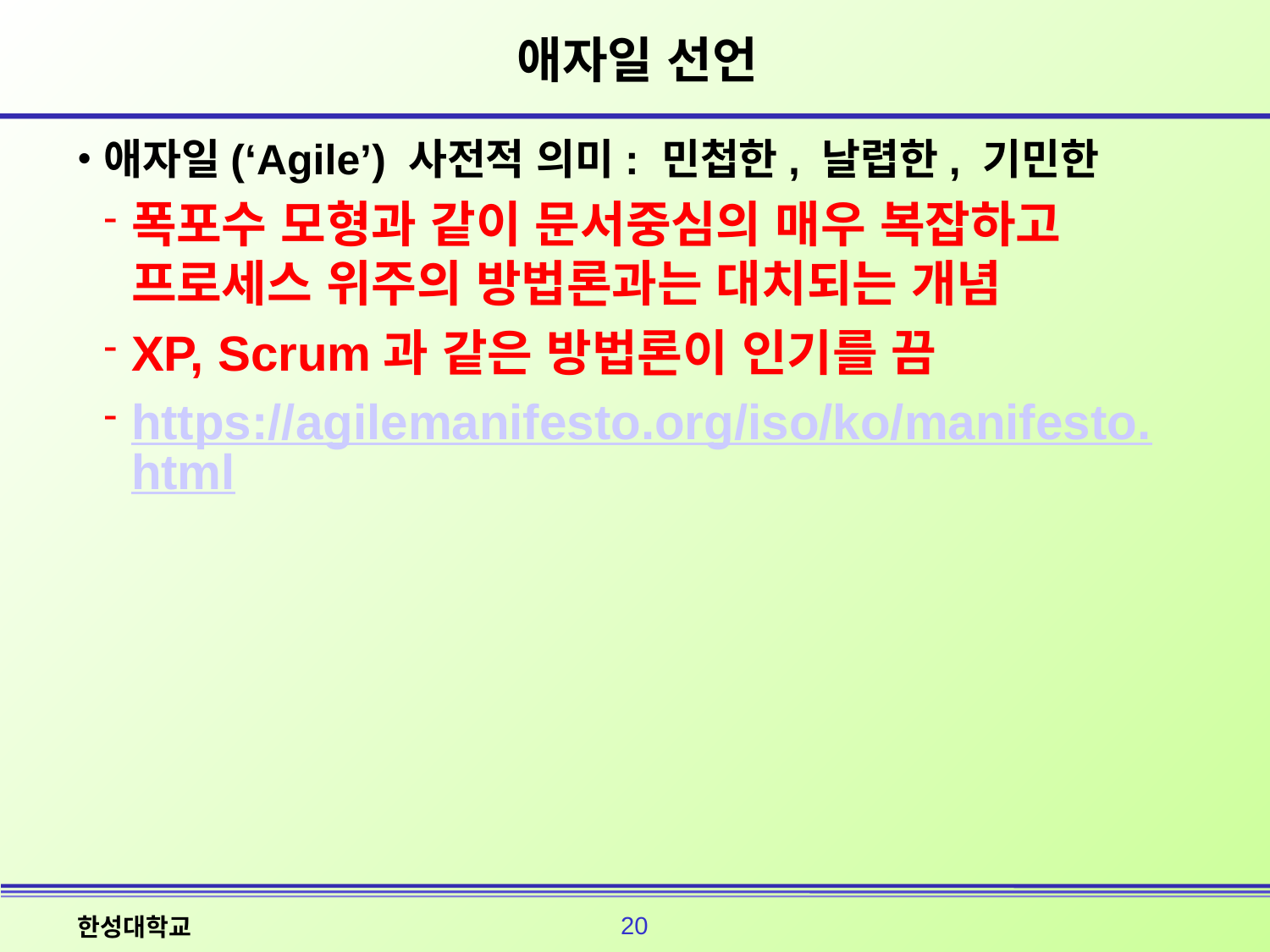

# 애자일 선언
애자일(‘Agile’) 사전적 의미: 민첩한, 날렵한, 기민한
폭포수 모형과 같이 문서중심의 매우 복잡하고 프로세스 위주의 방법론과는 대치되는 개념
XP, Scrum과 같은 방법론이 인기를 끔
https://agilemanifesto.org/iso/ko/manifesto.html

http://agilemanifesto.org